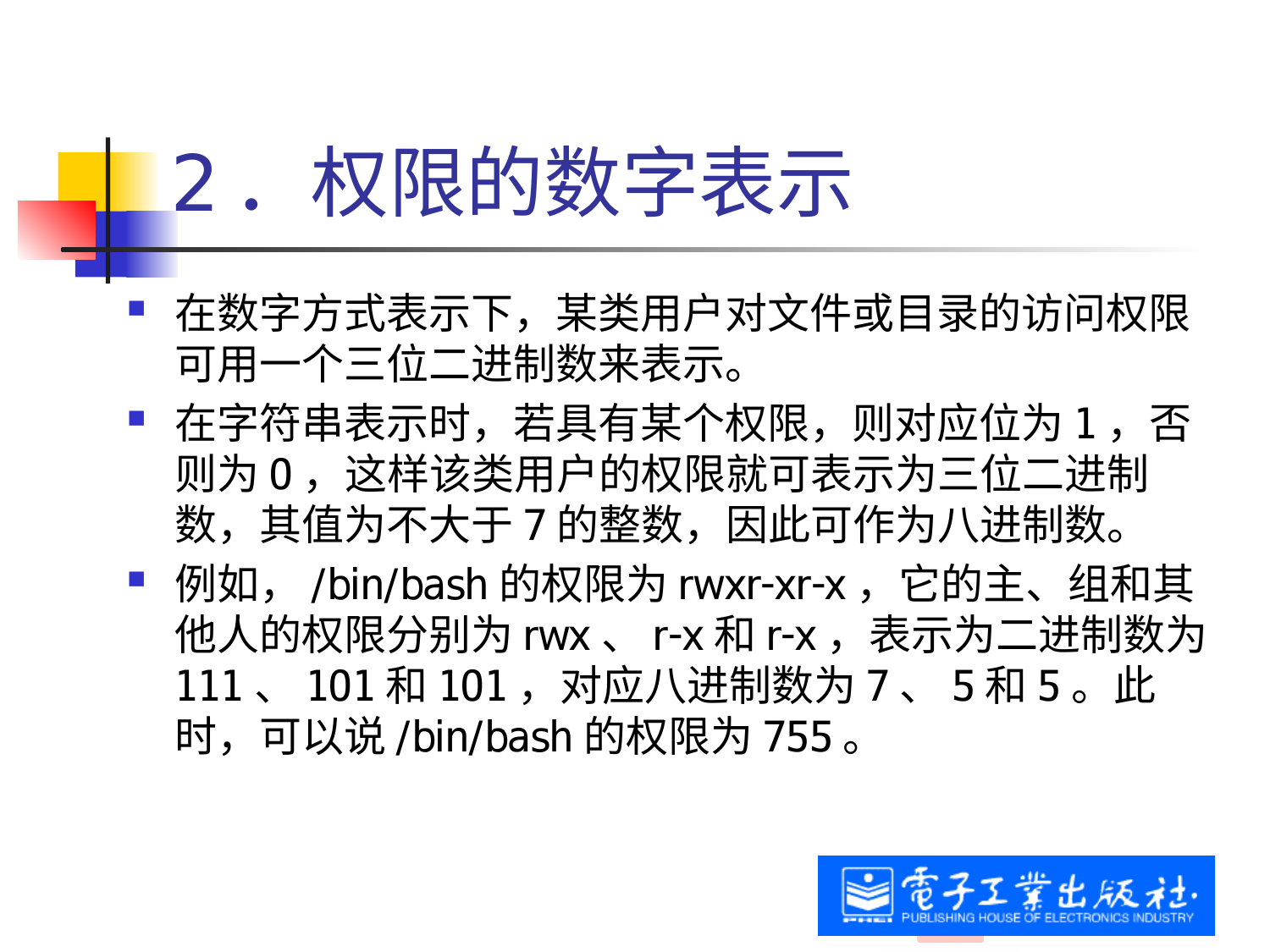

# 2．权限的数字表示
在数字方式表示下，某类用户对文件或目录的访问权限可用一个三位二进制数来表示。
在字符串表示时，若具有某个权限，则对应位为1，否则为0，这样该类用户的权限就可表示为三位二进制数，其值为不大于7的整数，因此可作为八进制数。
例如，/bin/bash的权限为rwxr-xr-x，它的主、组和其他人的权限分别为rwx、r-x和r-x，表示为二进制数为111、101和101，对应八进制数为7、5和5。此时，可以说/bin/bash的权限为755。